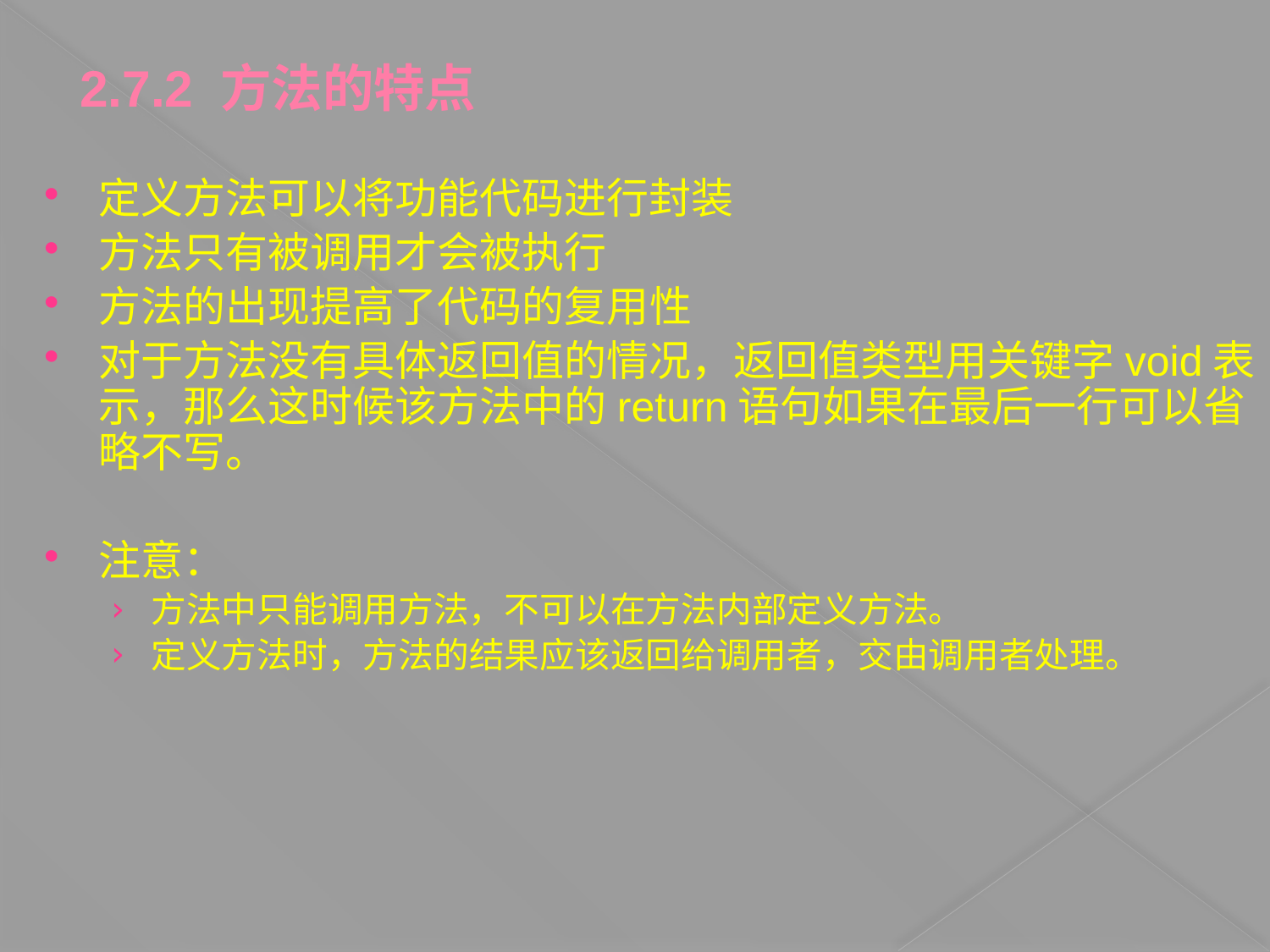

2.7.2 方法的特点
# 定义方法可以将功能代码进行封装
方法只有被调用才会被执行
方法的出现提高了代码的复用性
对于方法没有具体返回值的情况，返回值类型用关键字void表示，那么这时候该方法中的return语句如果在最后一行可以省略不写。

注意：
方法中只能调用方法，不可以在方法内部定义方法。
定义方法时，方法的结果应该返回给调用者，交由调用者处理。